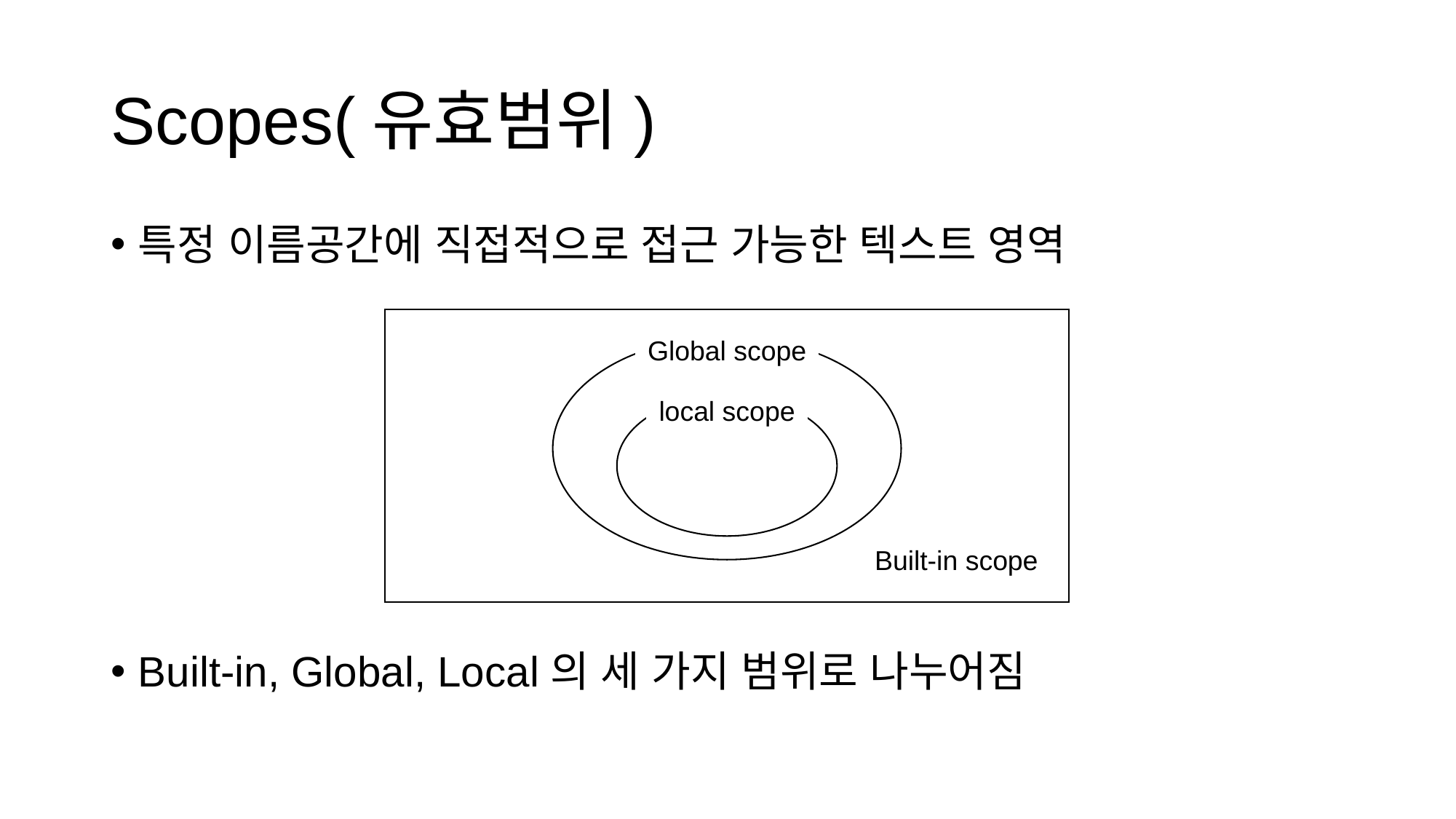

# Scopes(유효범위)
특정 이름공간에 직접적으로 접근 가능한 텍스트 영역

Built-in, Global, Local의 세 가지 범위로 나누어짐

Global scope

local scope

Built-in scope